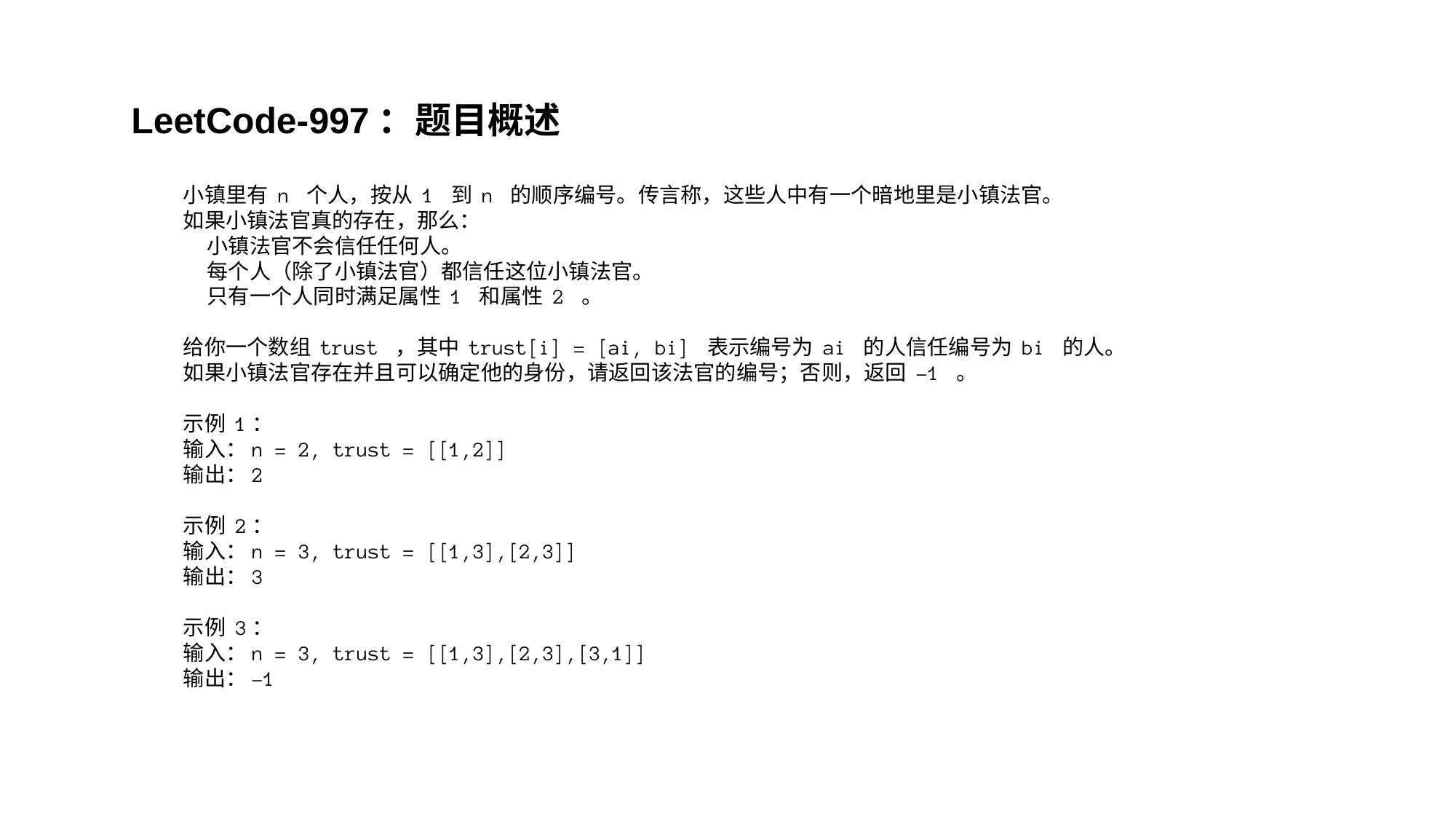

LeetCode-997：题目概述
小镇里有 n 个人，按从 1 到 n 的顺序编号。传言称，这些人中有一个暗地里是小镇法官。
如果小镇法官真的存在，那么：
    小镇法官不会信任任何人。
    每个人（除了小镇法官）都信任这位小镇法官。
    只有一个人同时满足属性 1 和属性 2 。

给你一个数组 trust ，其中 trust[i] = [ai, bi] 表示编号为 ai 的人信任编号为 bi 的人。
如果小镇法官存在并且可以确定他的身份，请返回该法官的编号；否则，返回 -1 。

示例 1：
输入：n = 2, trust = [[1,2]]
输出：2

示例 2：
输入：n = 3, trust = [[1,3],[2,3]]
输出：3

示例 3：
输入：n = 3, trust = [[1,3],[2,3],[3,1]]
输出：-1